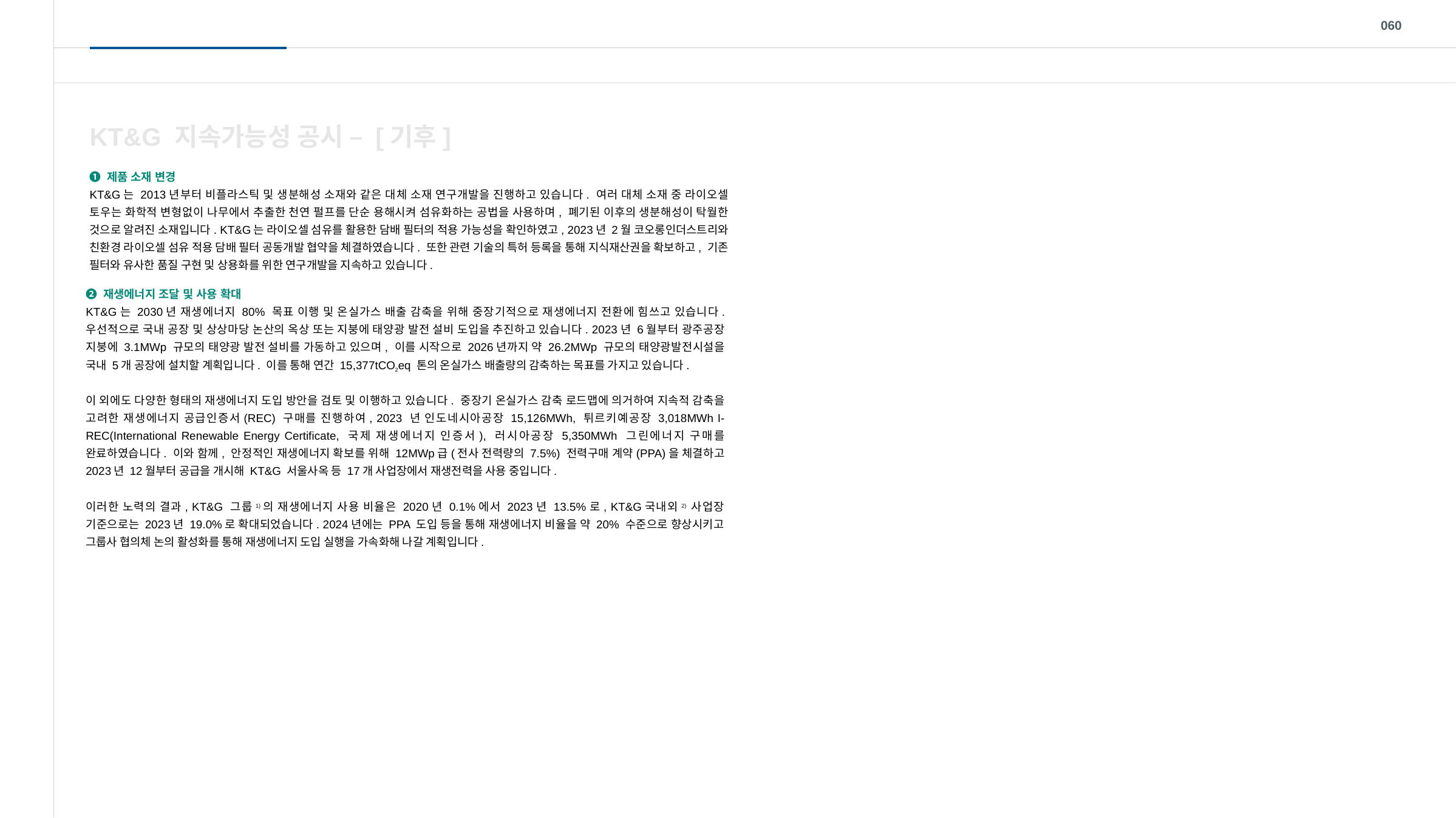

060
KT&G 지속가능성 공시 – [기후]
❶ 제품 소재 변경
KT&G는 2013년부터 비플라스틱 및 생분해성 소재와 같은 대체 소재 연구개발을 진행하고 있습니다. 여러 대체 소재 중 라이오셀 토우는 화학적 변형없이 나무에서 추출한 천연 펄프를 단순 용해시켜 섬유화하는 공법을 사용하며, 폐기된 이후의 생분해성이 탁월한 것으로 알려진 소재입니다. KT&G는 라이오셀 섬유를 활용한 담배 필터의 적용 가능성을 확인하였고, 2023년 2월 코오롱인더스트리와 친환경 라이오셀 섬유 적용 담배 필터 공동개발 협약을 체결하였습니다. 또한 관련 기술의 특허 등록을 통해 지식재산권을 확보하고, 기존 필터와 유사한 품질 구현 및 상용화를 위한 연구개발을 지속하고 있습니다.
❷ 재생에너지 조달 및 사용 확대
KT&G는 2030년 재생에너지 80% 목표 이행 및 온실가스 배출 감축을 위해 중장기적으로 재생에너지 전환에 힘쓰고 있습니다. 우선적으로 국내 공장 및 상상마당 논산의 옥상 또는 지붕에 태양광 발전 설비 도입을 추진하고 있습니다. 2023년 6월부터 광주공장 지붕에 3.1MWp 규모의 태양광 발전 설비를 가동하고 있으며, 이를 시작으로 2026년까지 약 26.2MWp 규모의 태양광발전시설을 국내 5개 공장에 설치할 계획입니다. 이를 통해 연간 15,377tCO2eq 톤의 온실가스 배출량의 감축하는 목표를 가지고 있습니다.
이 외에도 다양한 형태의 재생에너지 도입 방안을 검토 및 이행하고 있습니다. 중장기 온실가스 감축 로드맵에 의거하여 지속적 감축을 고려한 재생에너지 공급인증서(REC) 구매를 진행하여, 2023 년 인도네시아공장 15,126MWh, 튀르키예공장 3,018MWh I-REC(International Renewable Energy Certificate, 국제 재생에너지 인증서), 러시아공장 5,350MWh 그린에너지 구매를 완료하였습니다. 이와 함께, 안정적인 재생에너지 확보를 위해 12MWp급(전사 전력량의 7.5%) 전력구매 계약(PPA)을 체결하고 2023년 12월부터 공급을 개시해 KT&G 서울사옥 등 17개 사업장에서 재생전력을 사용 중입니다.
이러한 노력의 결과, KT&G 그룹1)의 재생에너지 사용 비율은 2020년 0.1%에서 2023년 13.5%로, KT&G국내외2) 사업장 기준으로는 2023년 19.0%로 확대되었습니다. 2024년에는 PPA 도입 등을 통해 재생에너지 비율을 약 20% 수준으로 향상시키고 그룹사 협의체 논의 활성화를 통해 재생에너지 도입 실행을 가속화해 나갈 계획입니다.